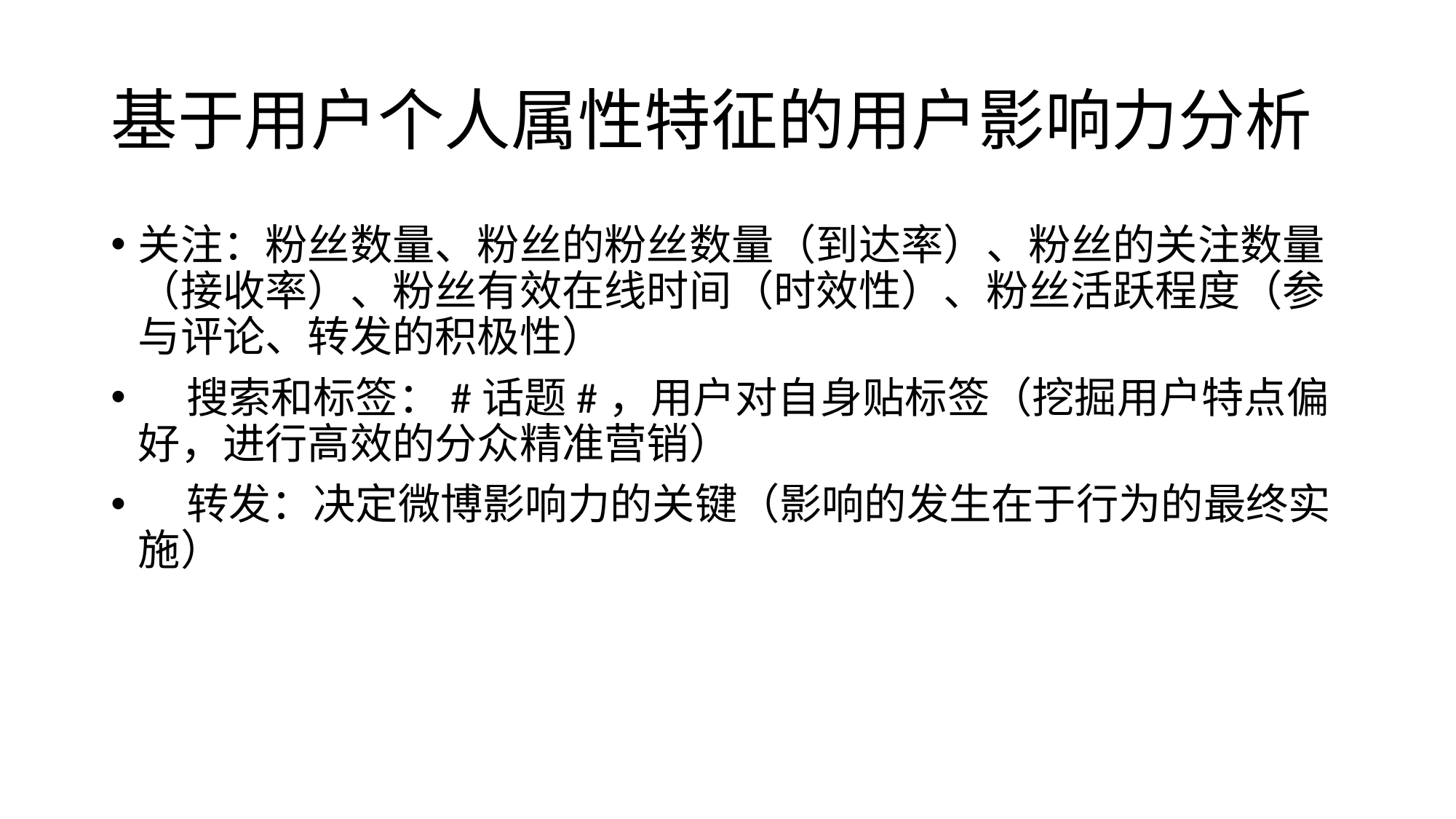

# 基于用户个人属性特征的用户影响力分析
关注：粉丝数量、粉丝的粉丝数量（到达率）、粉丝的关注数量（接收率）、粉丝有效在线时间（时效性）、粉丝活跃程度（参与评论、转发的积极性）
    搜索和标签：#话题#，用户对自身贴标签（挖掘用户特点偏好，进行高效的分众精准营销）
    转发：决定微博影响力的关键（影响的发生在于行为的最终实施）